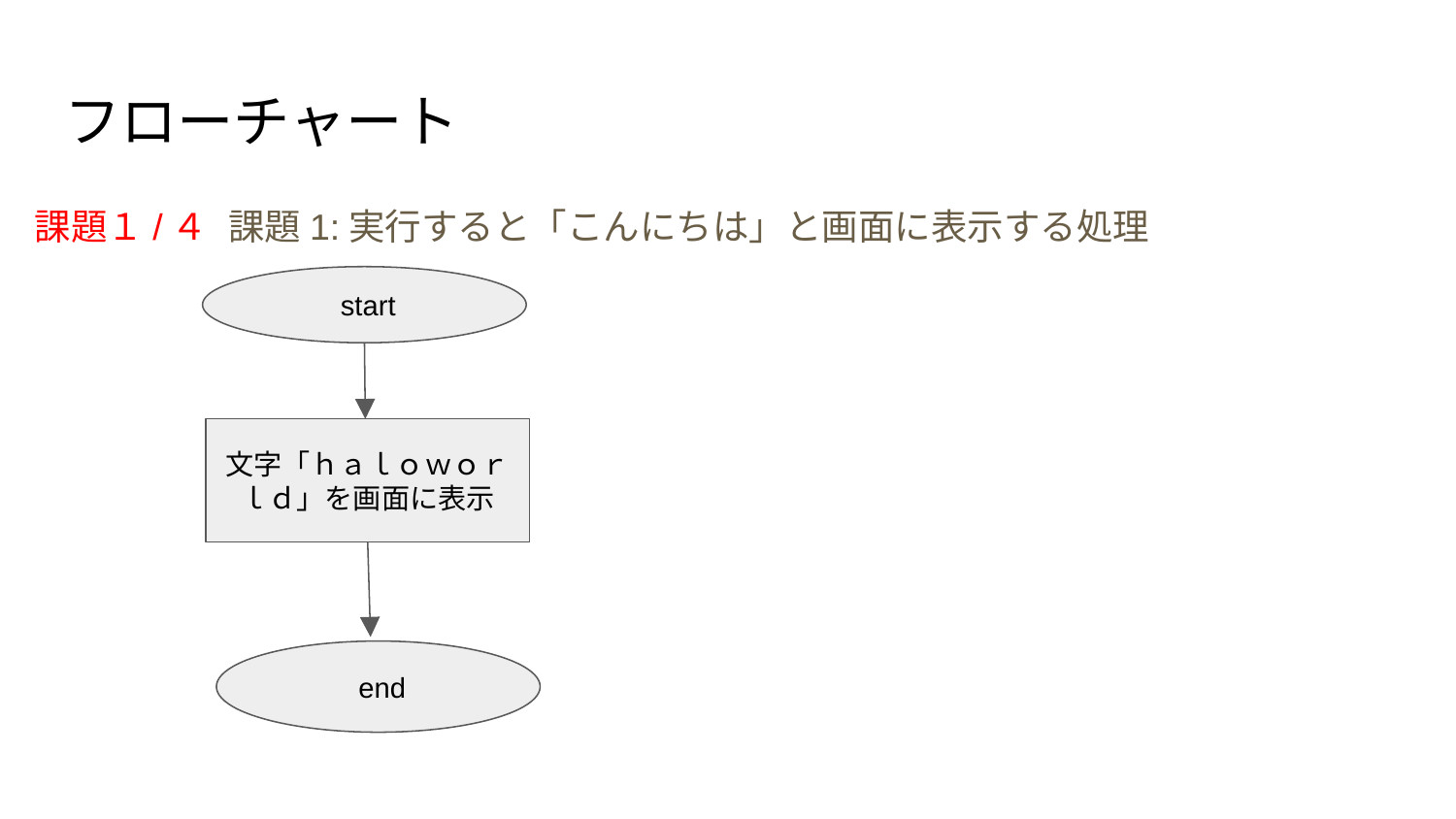

# フローチャート

課題１/４  課題1:実行すると「こんにちは」と画面に表示する処理

 start

文字「ｈａｌｏｗｏｒｌｄ」を画面に表示
 end